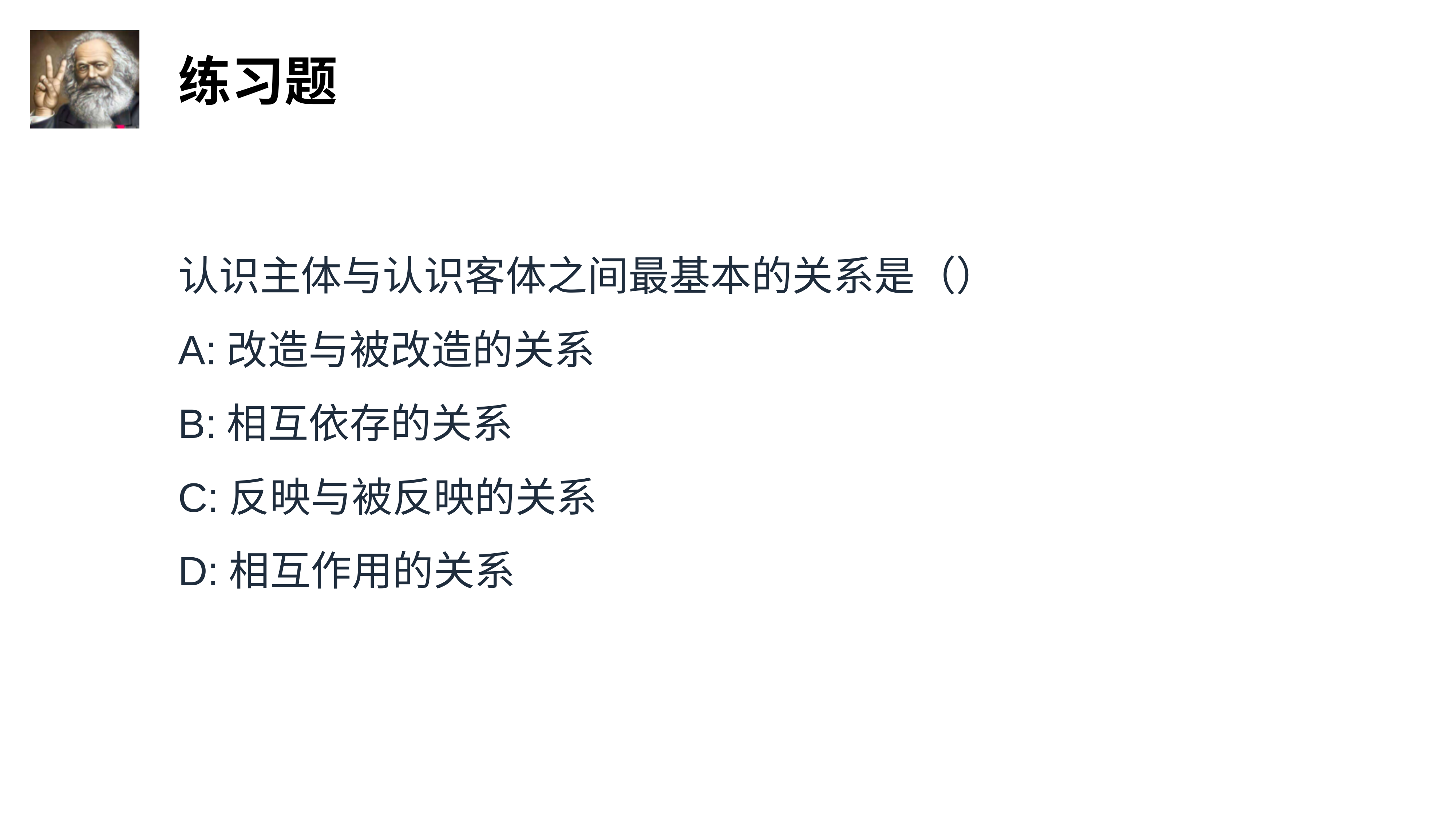

认识主体与认识客体之间最基本的关系是（）
A:改造与被改造的关系
B:相互依存的关系
C:反映与被反映的关系
D:相互作用的关系